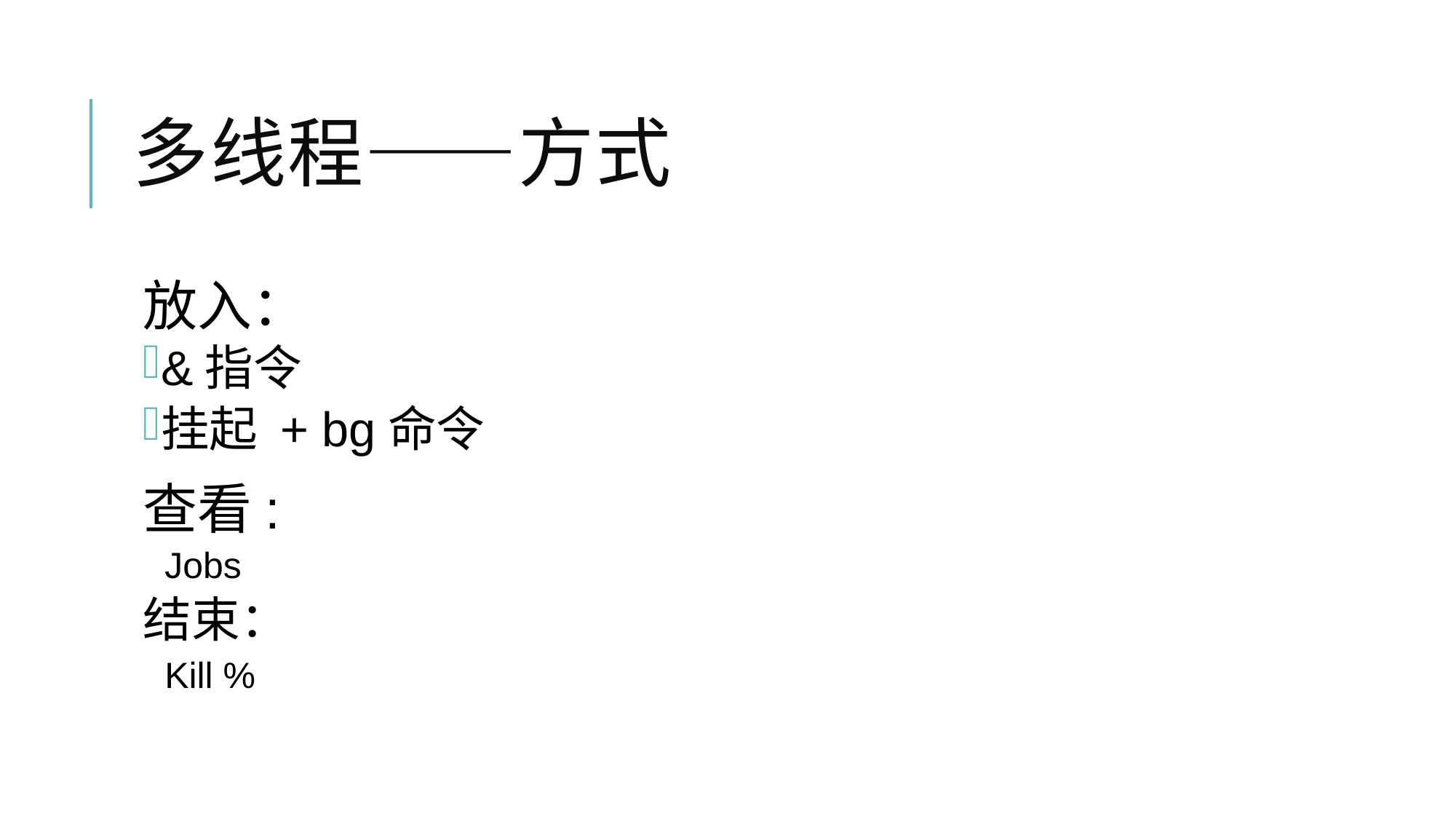

# 多线程——方式
放入：
&指令
挂起 + bg命令
查看:
Jobs
结束：
Kill %